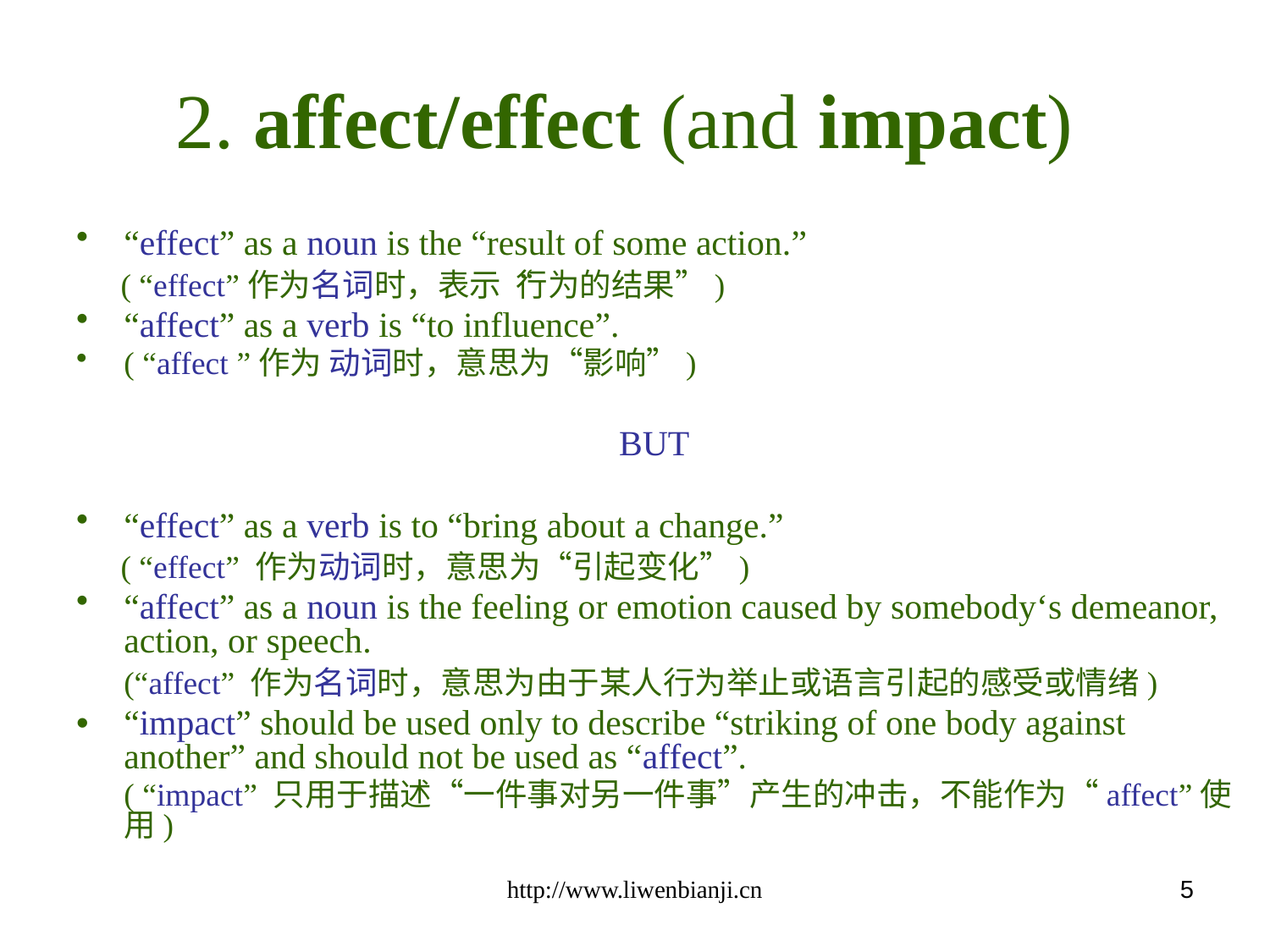

# 2. affect/effect (and impact)
“effect” as a noun is the “result of some action.”
     ( “effect”作为名词时，表示“行为的结果”)
“affect” as a verb is “to influence”.
( “affect ”作为 动词时，意思为“影响”)

BUT

“effect” as a verb is to “bring about a change.”
     ( “effect” 作为动词时，意思为“引起变化”)
“affect” as a noun is the feeling or emotion caused by somebody‘s demeanor, action, or speech.
	(“affect” 作为名词时，意思为由于某人行为举止或语言引起的感受或情绪)
•	“impact” should be used only to describe “striking of one body against another” and should not be used as “affect”.
	( “impact” 只用于描述“一件事对另一件事”产生的冲击，不能作为“affect”使用)
http://www.liwenbianji.cn
5